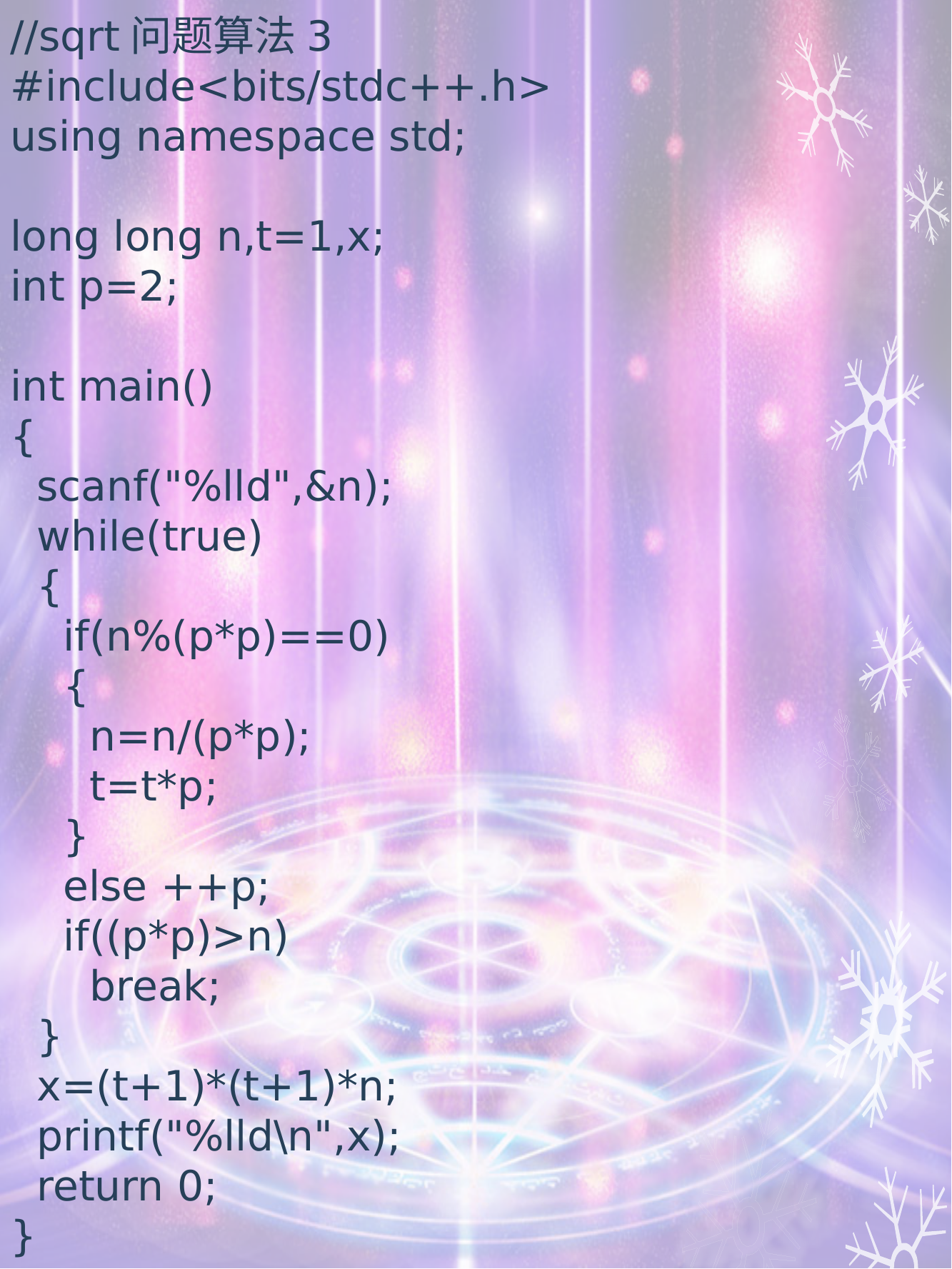

//sqrt问题算法3
#include<bits/stdc++.h>
using namespace std;

long long n,t=1,x;
int p=2;

int main()
{
  scanf("%lld",&n);
  while(true)
  {
    if(n%(p*p)==0)
    {
      n=n/(p*p);
      t=t*p;
    }
    else ++p;
    if((p*p)>n)
      break;
  }
  x=(t+1)*(t+1)*n;
  printf("%lld\n",x);
  return 0;
}